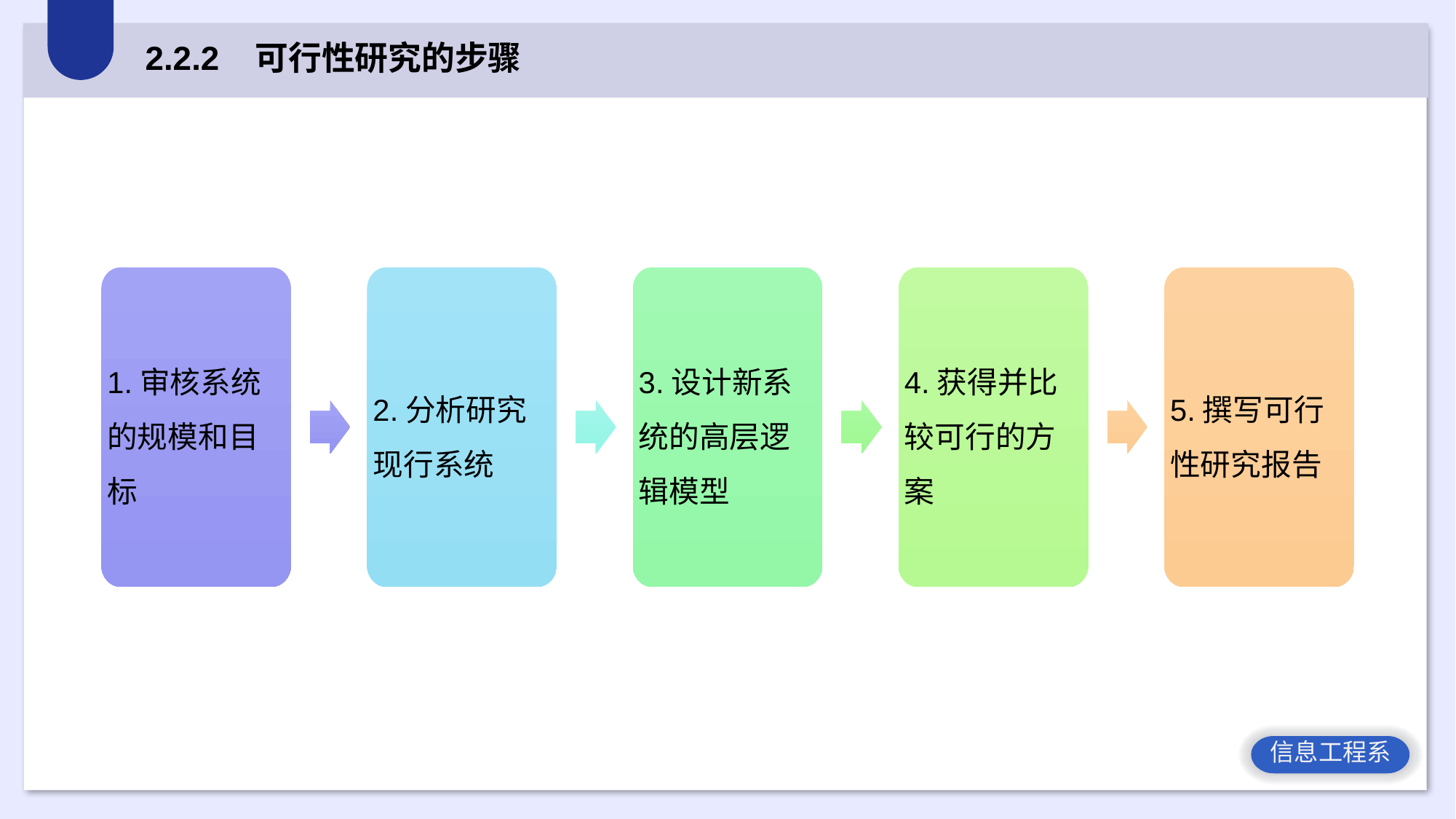

2.2.2   可行性研究的步骤
1.审核系统的规模和目标
2.分析研究现行系统
3.设计新系统的高层逻辑模型
4.获得并比较可行的方案
5.撰写可行性研究报告